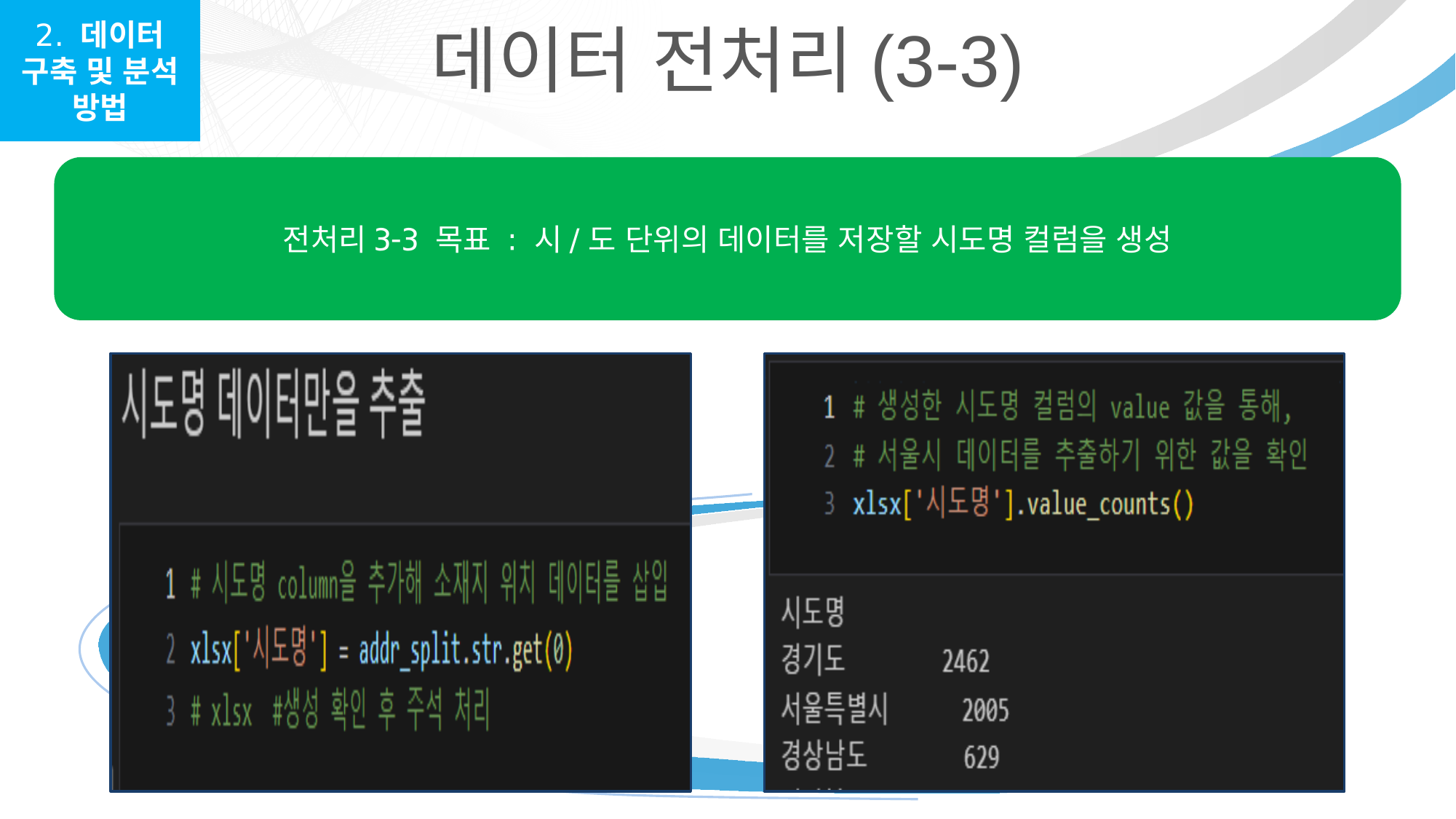

2. 데이터 구축 및 분석 방법
데이터 전처리(3-3)
전처리3-3 목표 : 시/도 단위의 데이터를 저장할 시도명 컬럼을 생성